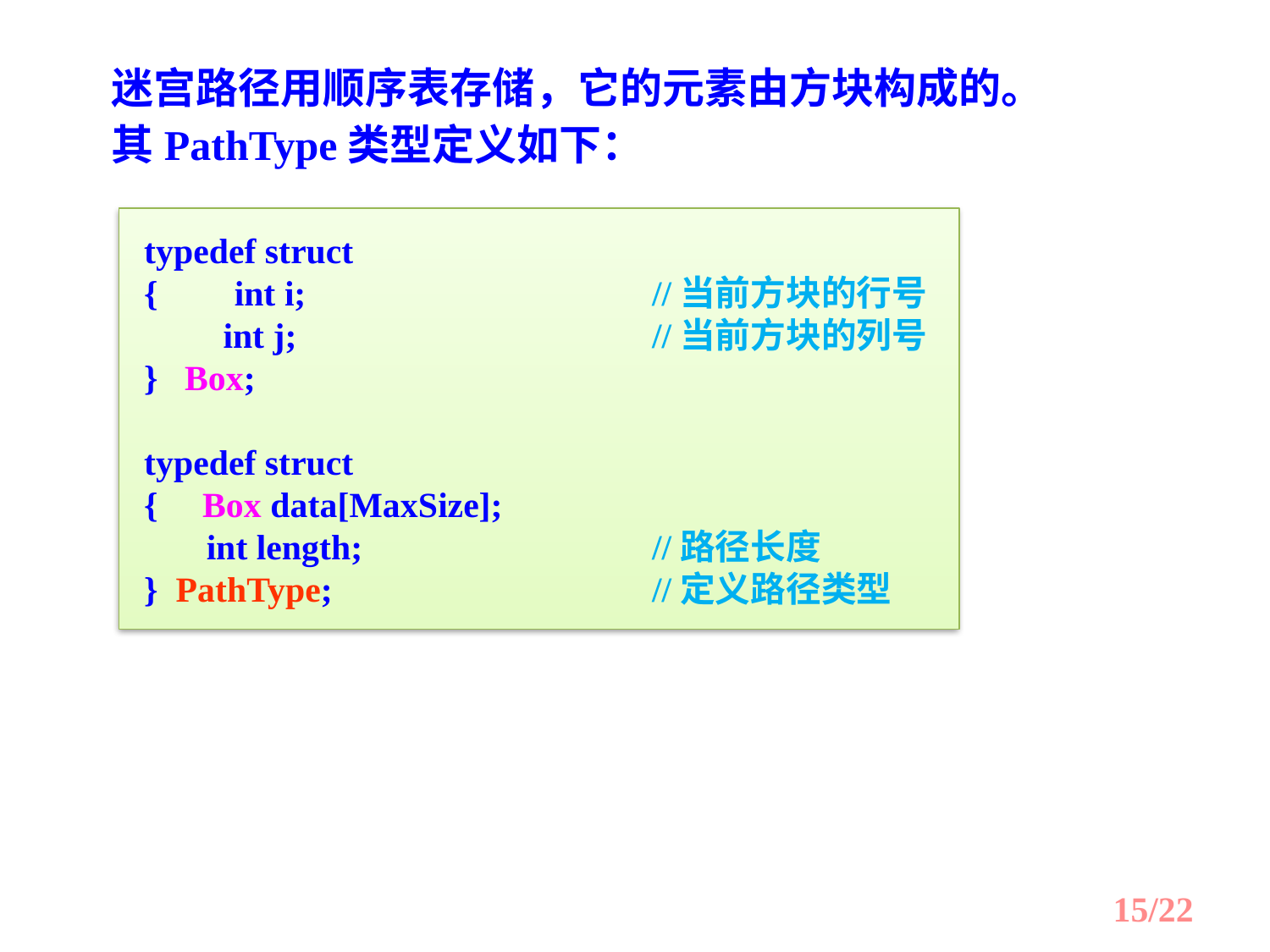

迷宫路径用顺序表存储，它的元素由方块构成的。
其PathType类型定义如下：
typedef struct
{　   int i;			//当前方块的行号
　　int j;			//当前方块的列号
}   Box;

typedef struct
{     Box data[MaxSize];
       int length;			//路径长度
}  PathType;			//定义路径类型
15/22